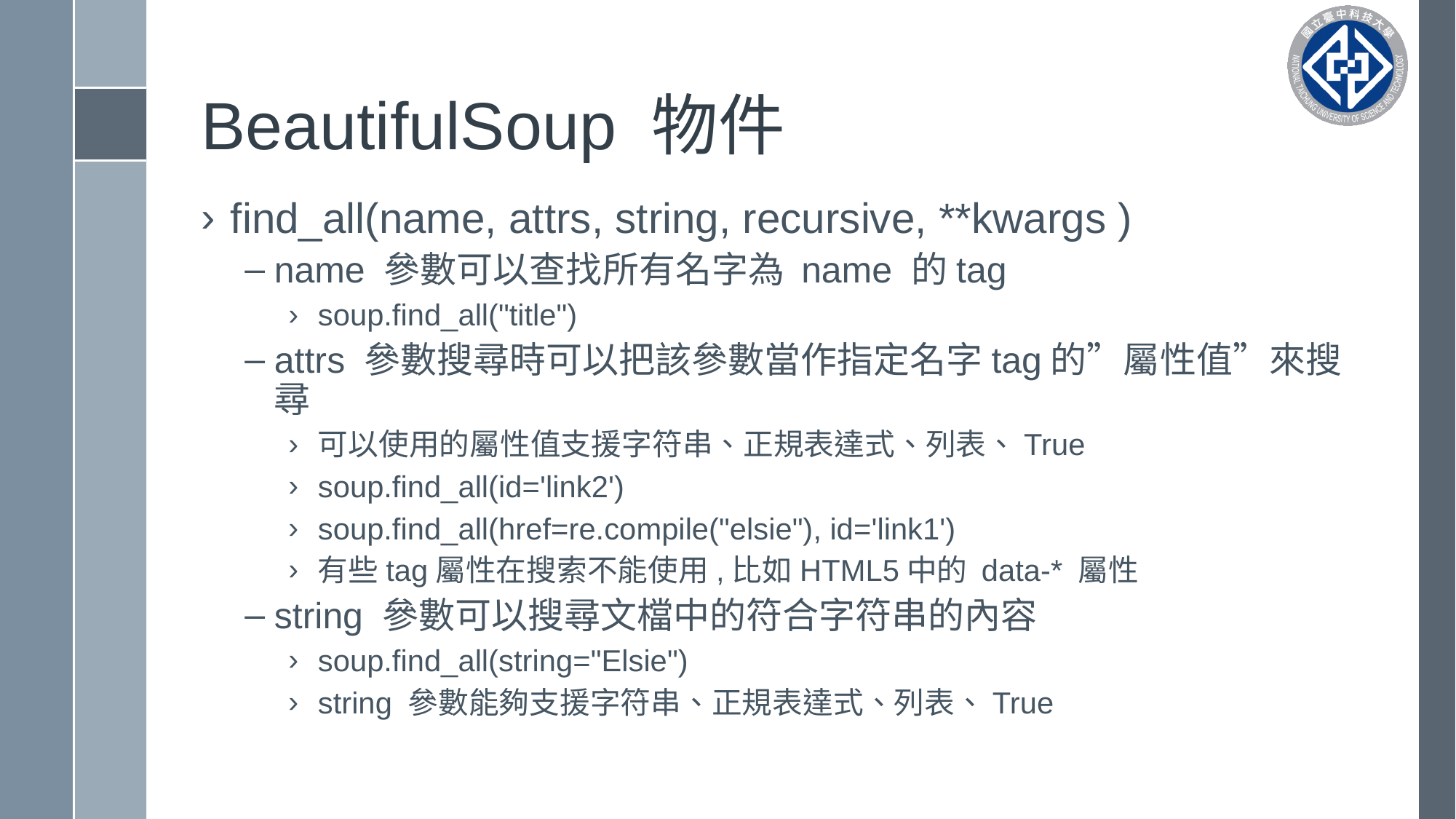

# BeautifulSoup 物件
find_all(name, attrs, string, recursive, **kwargs )
name 參數可以查找所有名字為 name 的tag
soup.find_all("title")
attrs 參數搜尋時可以把該參數當作指定名字tag的”屬性值”來搜尋
可以使用的屬性值支援字符串、正規表達式、列表、True
soup.find_all(id='link2')
soup.find_all(href=re.compile("elsie"), id='link1')
有些tag屬性在搜索不能使用,比如HTML5中的 data-* 屬性
string 參數可以搜尋文檔中的符合字符串的內容
soup.find_all(string="Elsie")
string 參數能夠支援字符串、正規表達式、列表、True